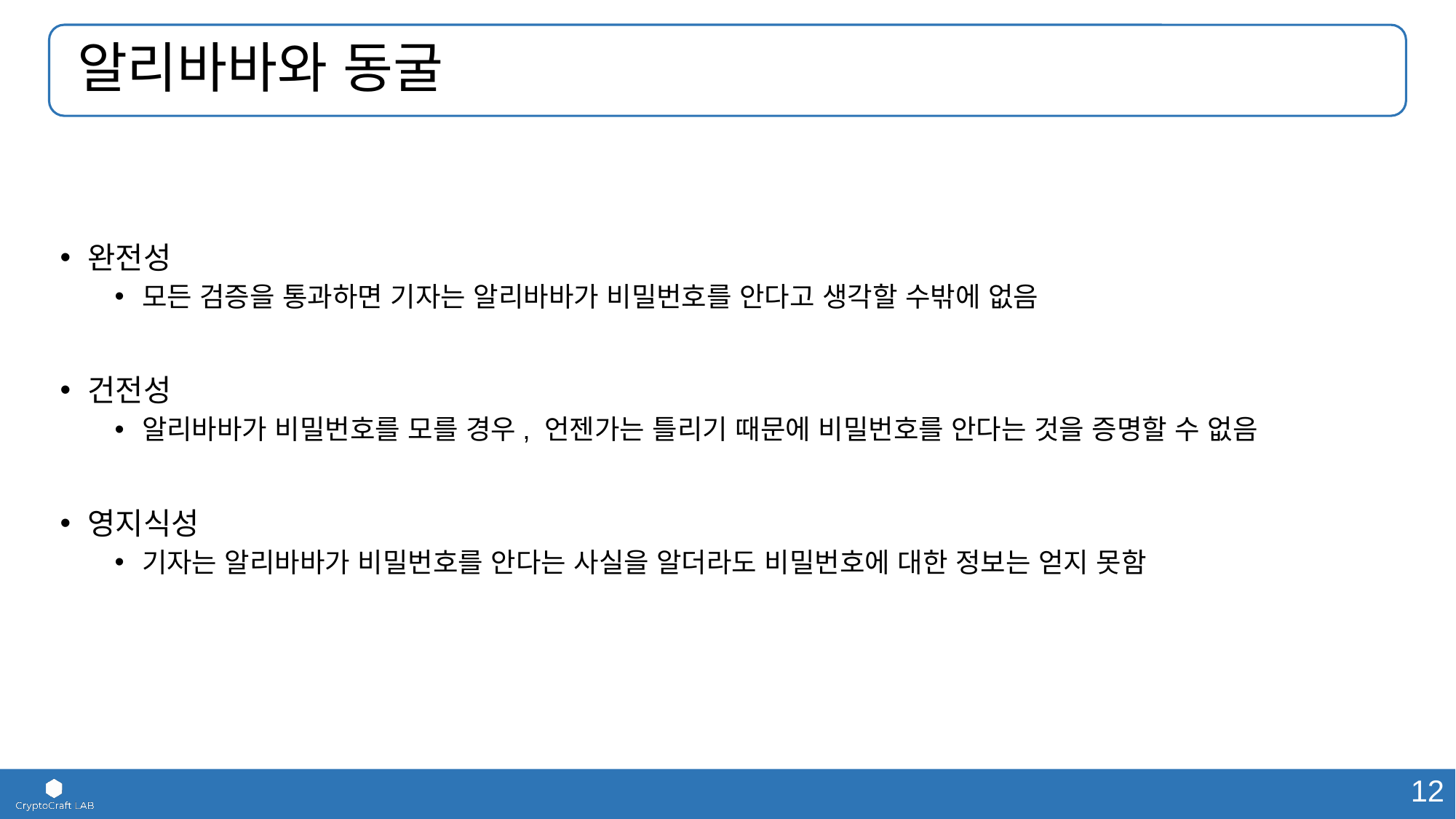

# 알리바바와 동굴

완전성
모든 검증을 통과하면 기자는 알리바바가 비밀번호를 안다고 생각할 수밖에 없음

건전성
알리바바가 비밀번호를 모를 경우, 언젠가는 틀리기 때문에 비밀번호를 안다는 것을 증명할 수 없음

영지식성
기자는 알리바바가 비밀번호를 안다는 사실을 알더라도 비밀번호에 대한 정보는 얻지 못함